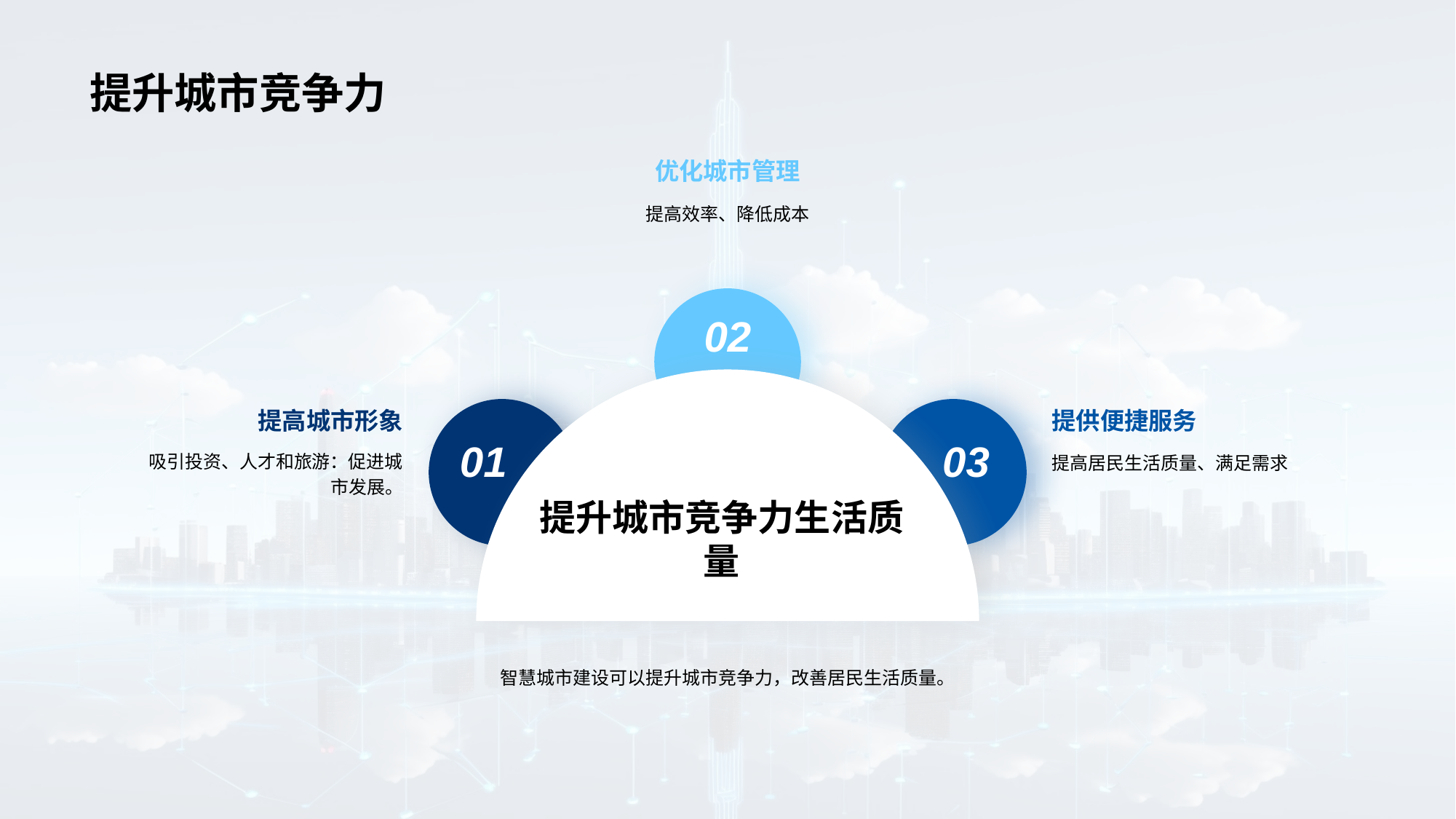

# 提升城市竞争力
优化城市管理
提高效率、降低成本

02

提高城市形象
提供便捷服务
01
03
吸引投资、人才和旅游：促进城市发展。
提高居民生活质量、满足需求
提升城市竞争力生活质量
智慧城市建设可以提升城市竞争力，改善居民生活质量。